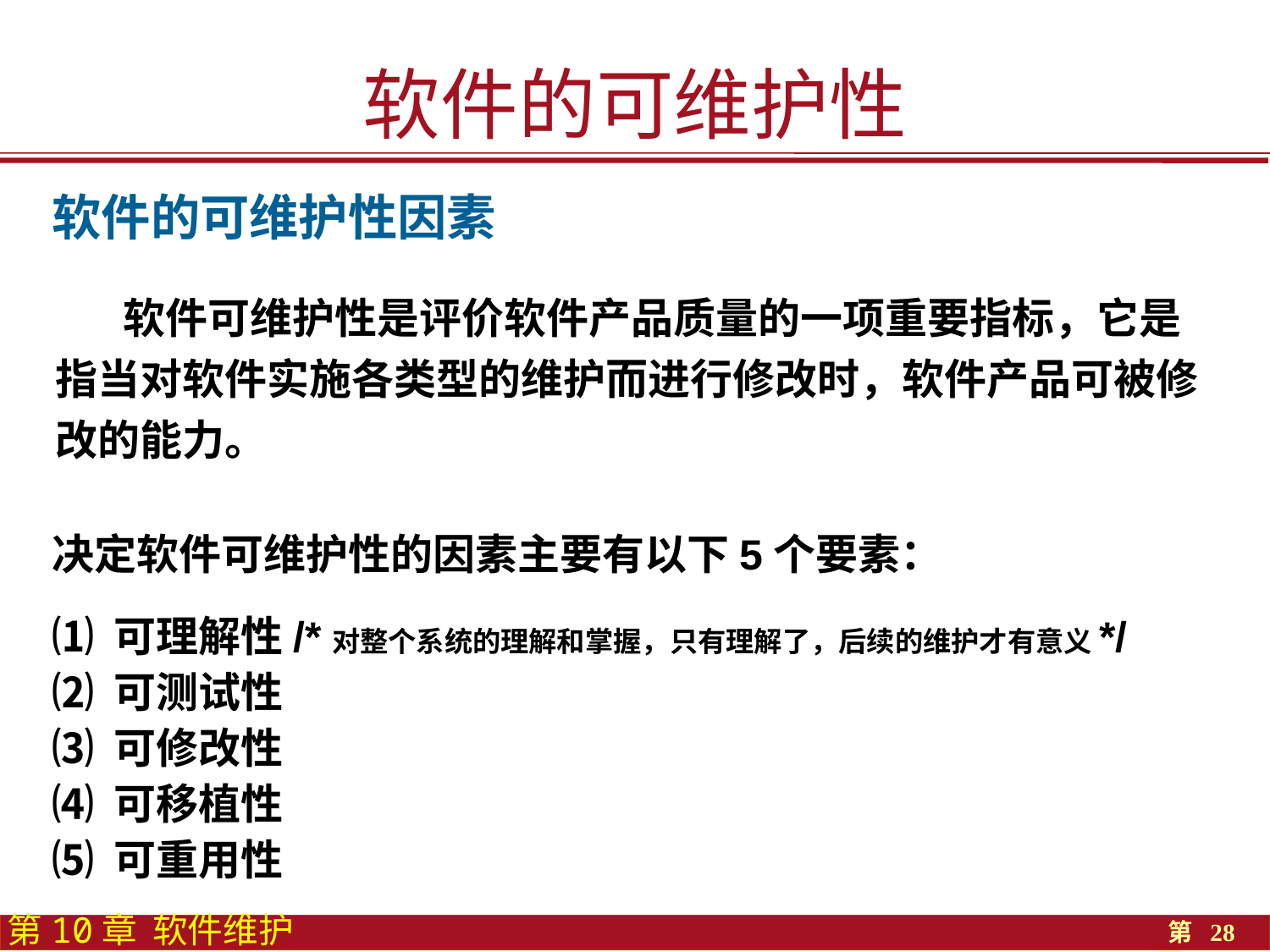

软件的可维护性
软件的可维护性因素
  软件可维护性是评价软件产品质量的一项重要指标，它是指当对软件实施各类型的维护而进行修改时，软件产品可被修改的能力。
决定软件可维护性的因素主要有以下5个要素：
⑴ 可理解性/*对整个系统的理解和掌握，只有理解了，后续的维护才有意义*/
⑵ 可测试性
⑶ 可修改性
⑷ 可移植性
⑸ 可重用性